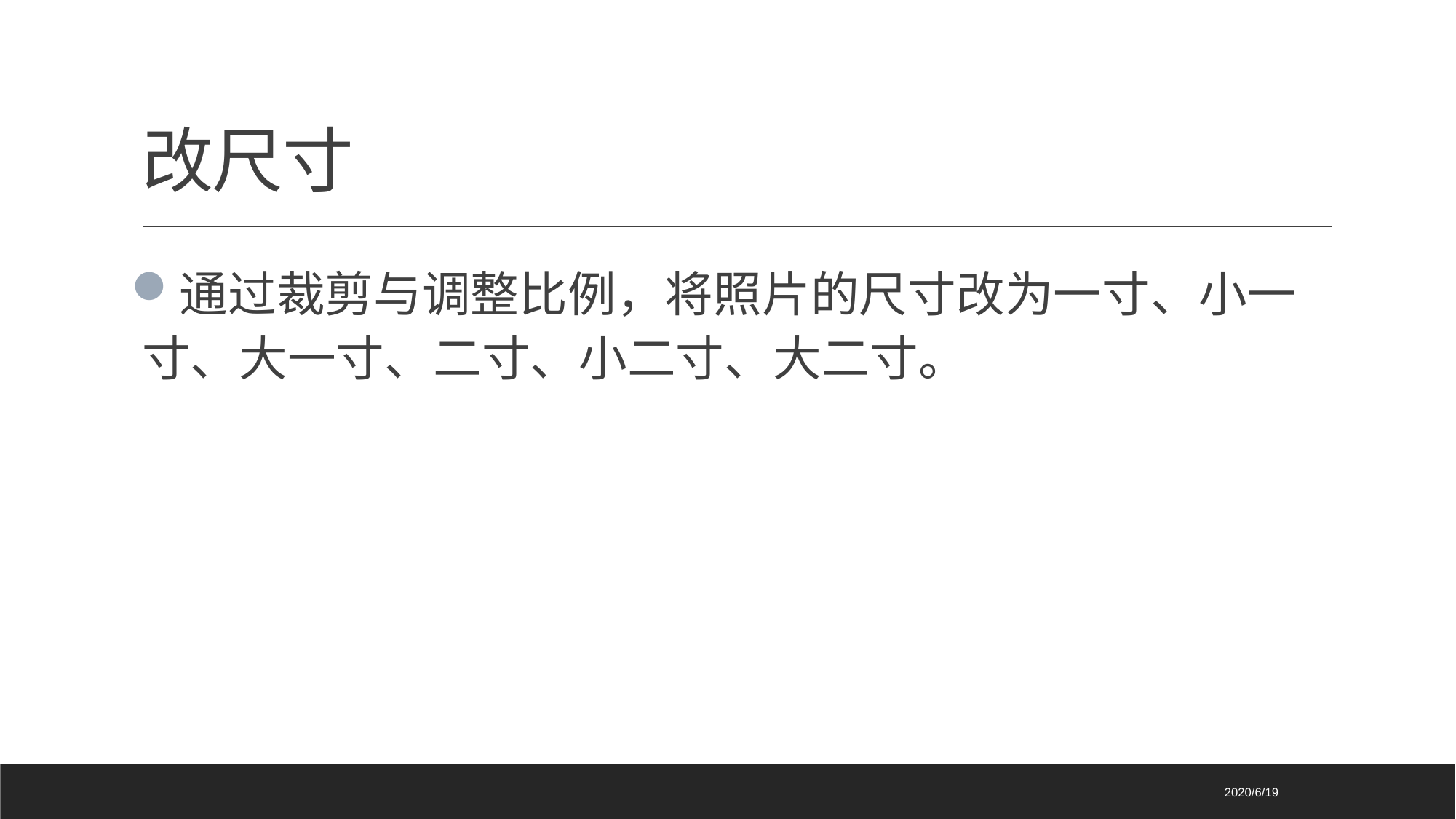

# 改尺寸
通过裁剪与调整比例，将照片的尺寸改为一寸、小一寸、大一寸、二寸、小二寸、大二寸。
2020/6/19